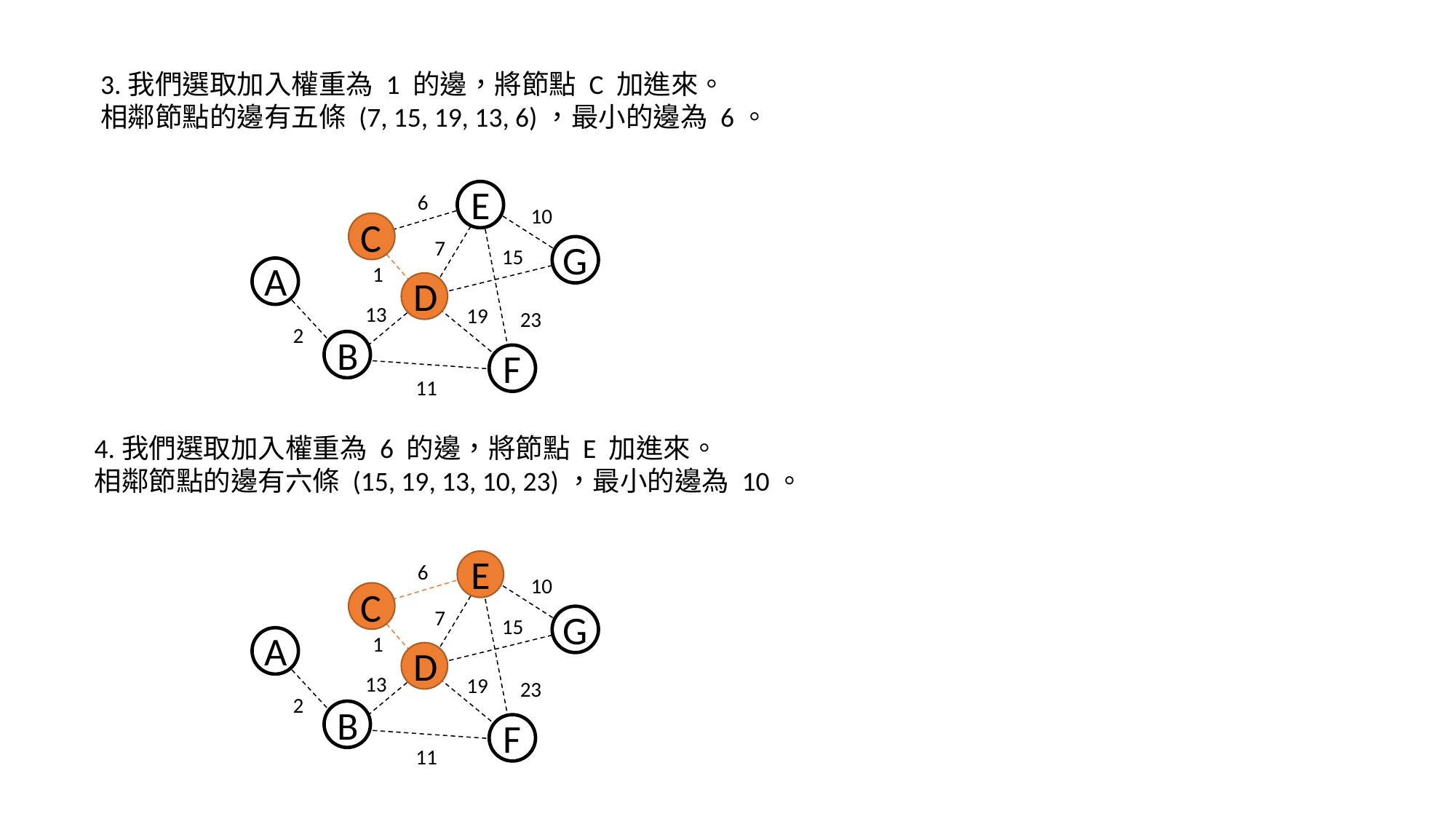

3.我們選取加入權重為 1 的邊，將節點 C 加進來。
相鄰節點的邊有五條 (7, 15, 19, 13, 6)，最小的邊為 6。
E

6
10
C

7
G

15
A
1

D

13
19
23
2
B

F

11
4.我們選取加入權重為 6 的邊，將節點 E 加進來。
相鄰節點的邊有六條 (15, 19, 13, 10, 23)，最小的邊為 10。
E

6
10
C

7
G

15
A
1

D

13
19
23
2
B

F

11